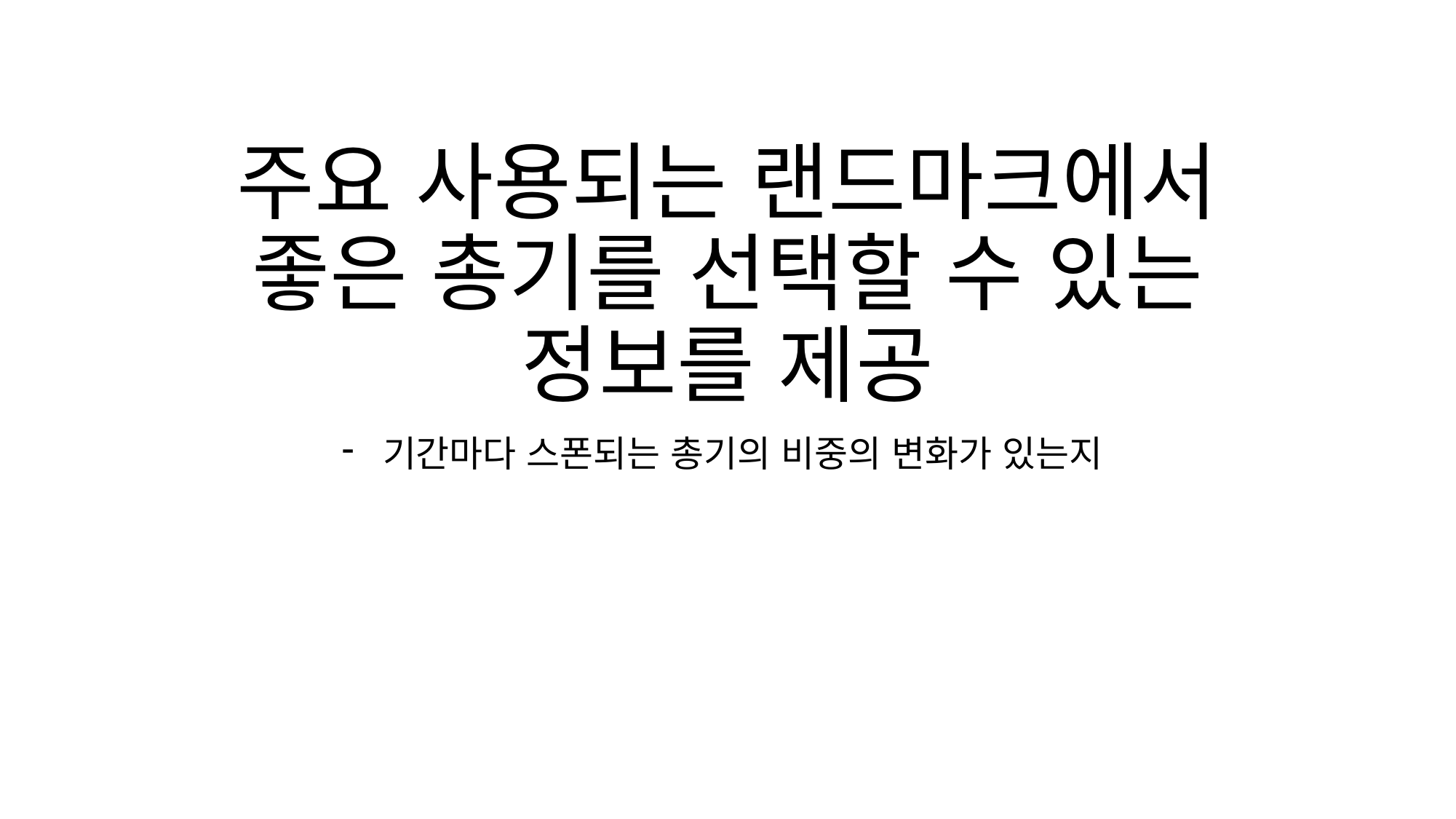

# 주요 사용되는 랜드마크에서 좋은 총기를 선택할 수 있는 정보를 제공
기간마다 스폰되는 총기의 비중의 변화가 있는지